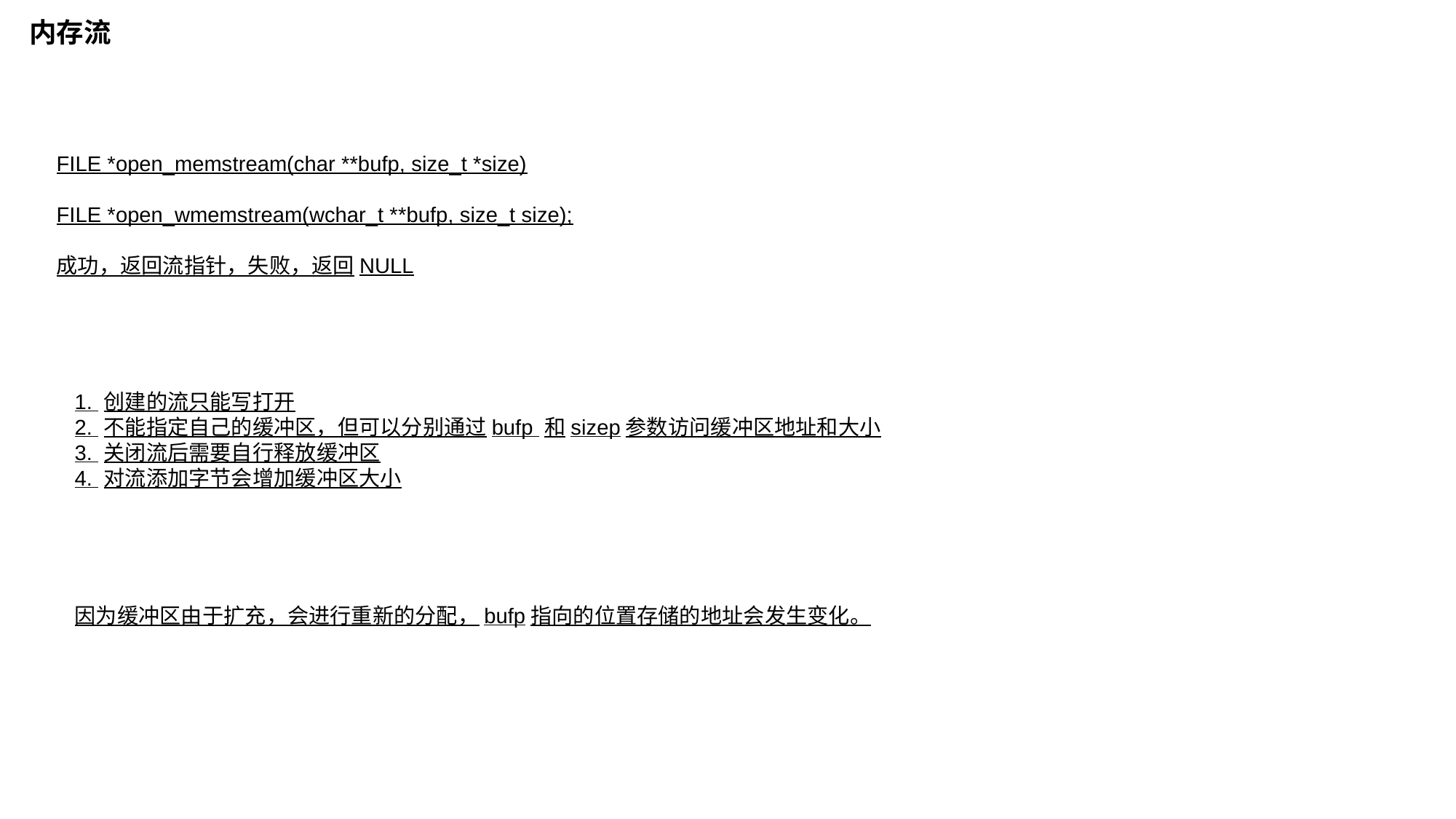

内存流
FILE *open_memstream(char **bufp, size_t *size)

FILE *open_wmemstream(wchar_t **bufp, size_t size);

成功，返回流指针，失败，返回NULL

1. 创建的流只能写打开
2. 不能指定自己的缓冲区，但可以分别通过bufp 和sizep参数访问缓冲区地址和大小
3. 关闭流后需要自行释放缓冲区
4. 对流添加字节会增加缓冲区大小

因为缓冲区由于扩充，会进行重新的分配，bufp指向的位置存储的地址会发生变化。